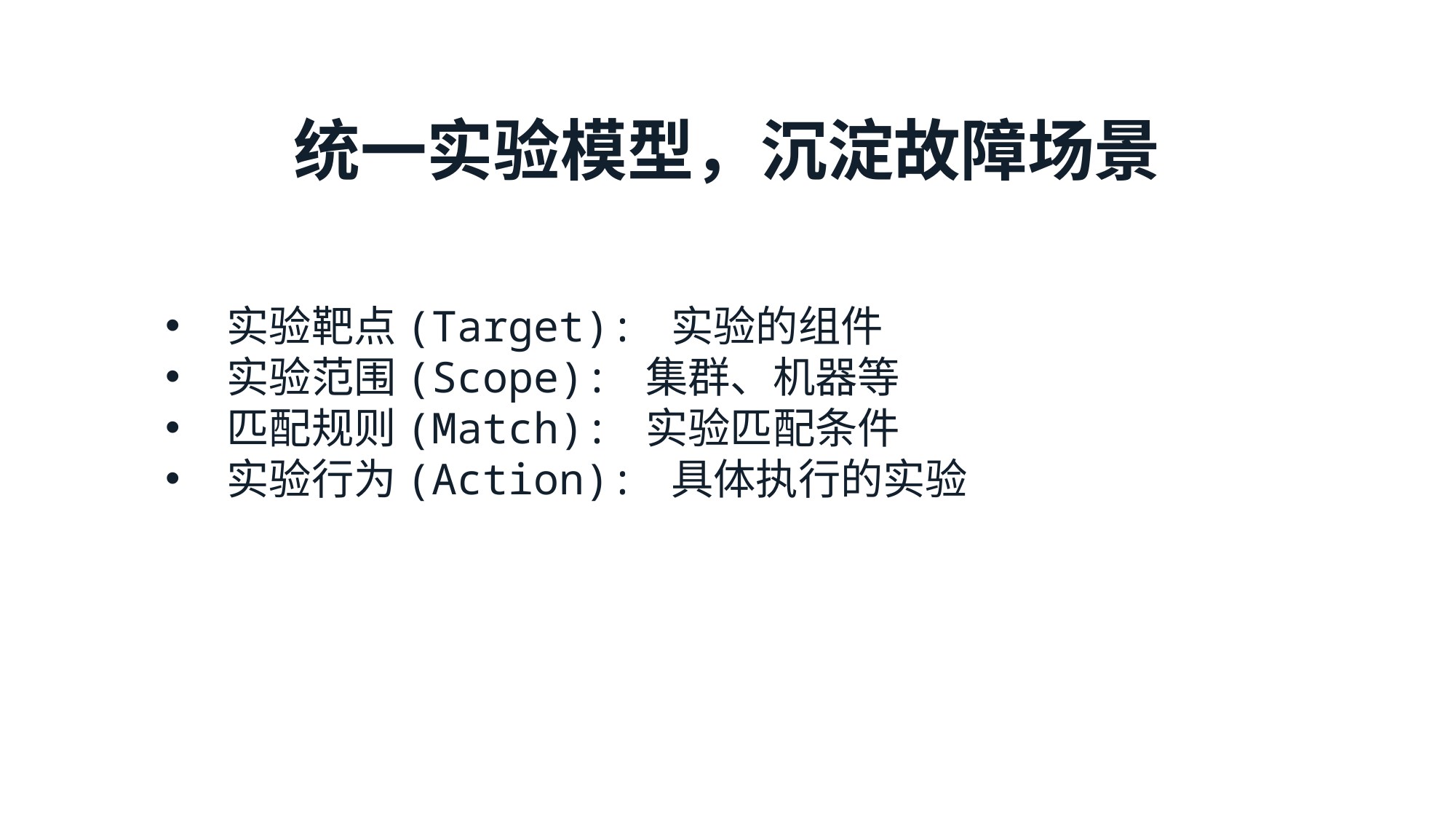

统⼀实验模型，沉淀故障场景
实验靶点(Target): 实验的组件
实验范围(Scope): 集群、机器等
匹配规则(Match): 实验匹配条件
实验行为(Action): 具体执行的实验